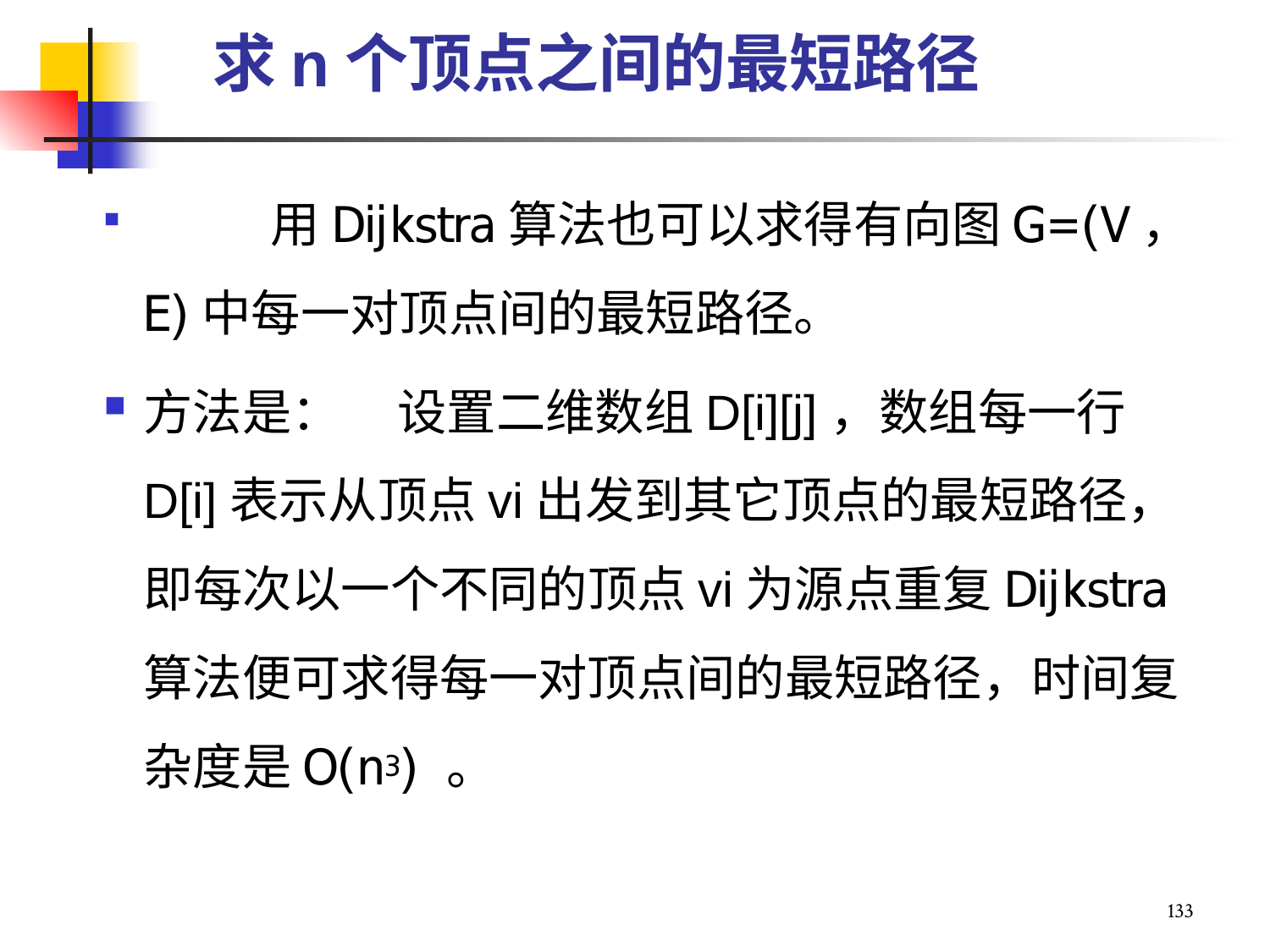

求n个顶点之间的最短路径
	用Dijkstra算法也可以求得有向图G=(V，E)中每一对顶点间的最短路径。
方法是：	设置二维数组D[i][j]，数组每一行D[i]表示从顶点vi出发到其它顶点的最短路径，即每次以一个不同的顶点vi为源点重复Dijkstra算法便可求得每一对顶点间的最短路径，时间复杂度是O(n3) 。

133